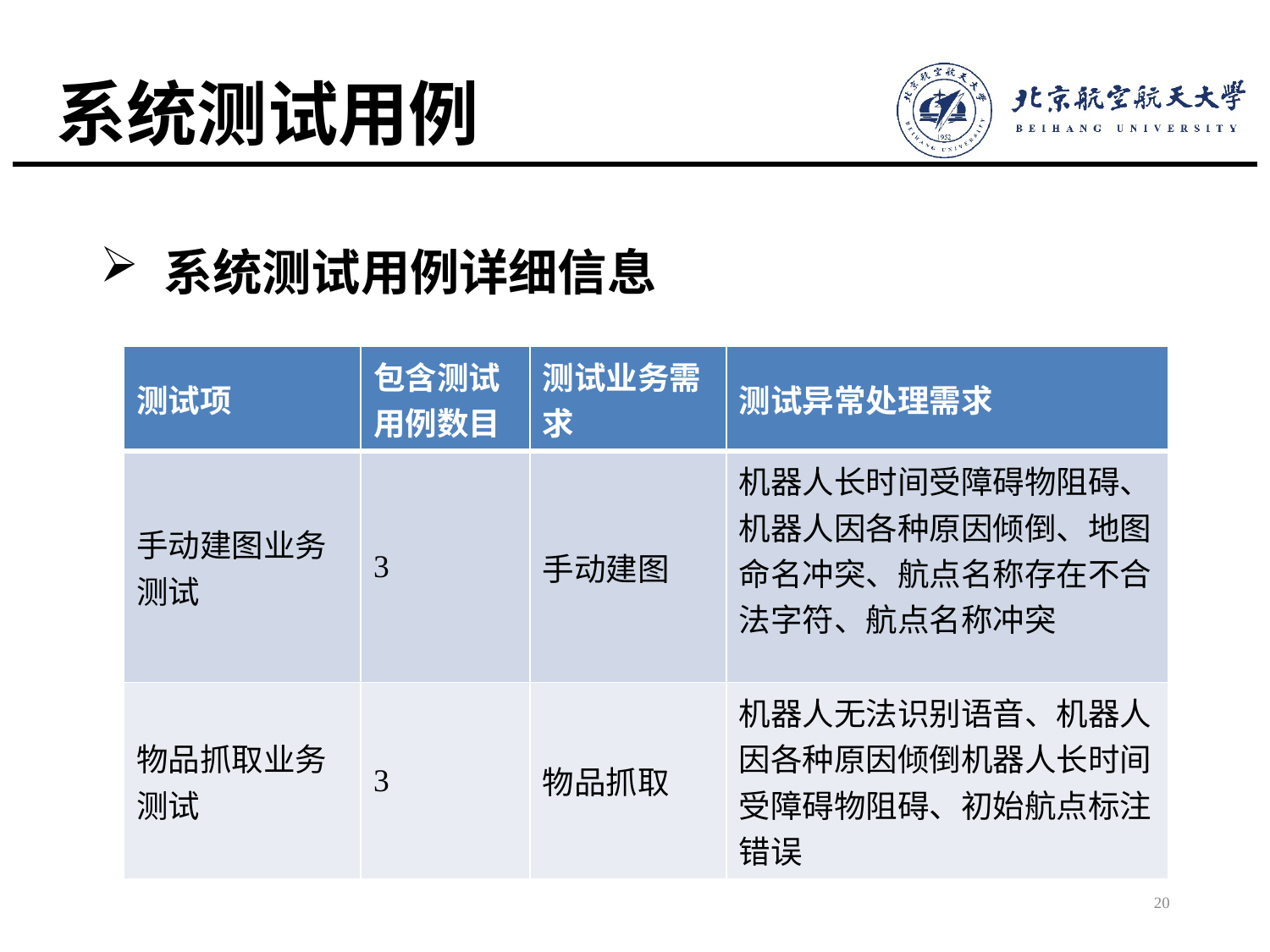

# 系统测试用例
系统测试用例详细信息
| 测试项 | 包含测试用例数目 | 测试业务需求 | 测试异常处理需求 |
| --- | --- | --- | --- |
| 手动建图业务测试 | 3 | 手动建图 | 机器人长时间受障碍物阻碍、机器人因各种原因倾倒、地图命名冲突、航点名称存在不合法字符、航点名称冲突 |
| 物品抓取业务测试 | 3 | 物品抓取 | 机器人无法识别语音、机器人因各种原因倾倒机器人长时间受障碍物阻碍、初始航点标注错误 |
20